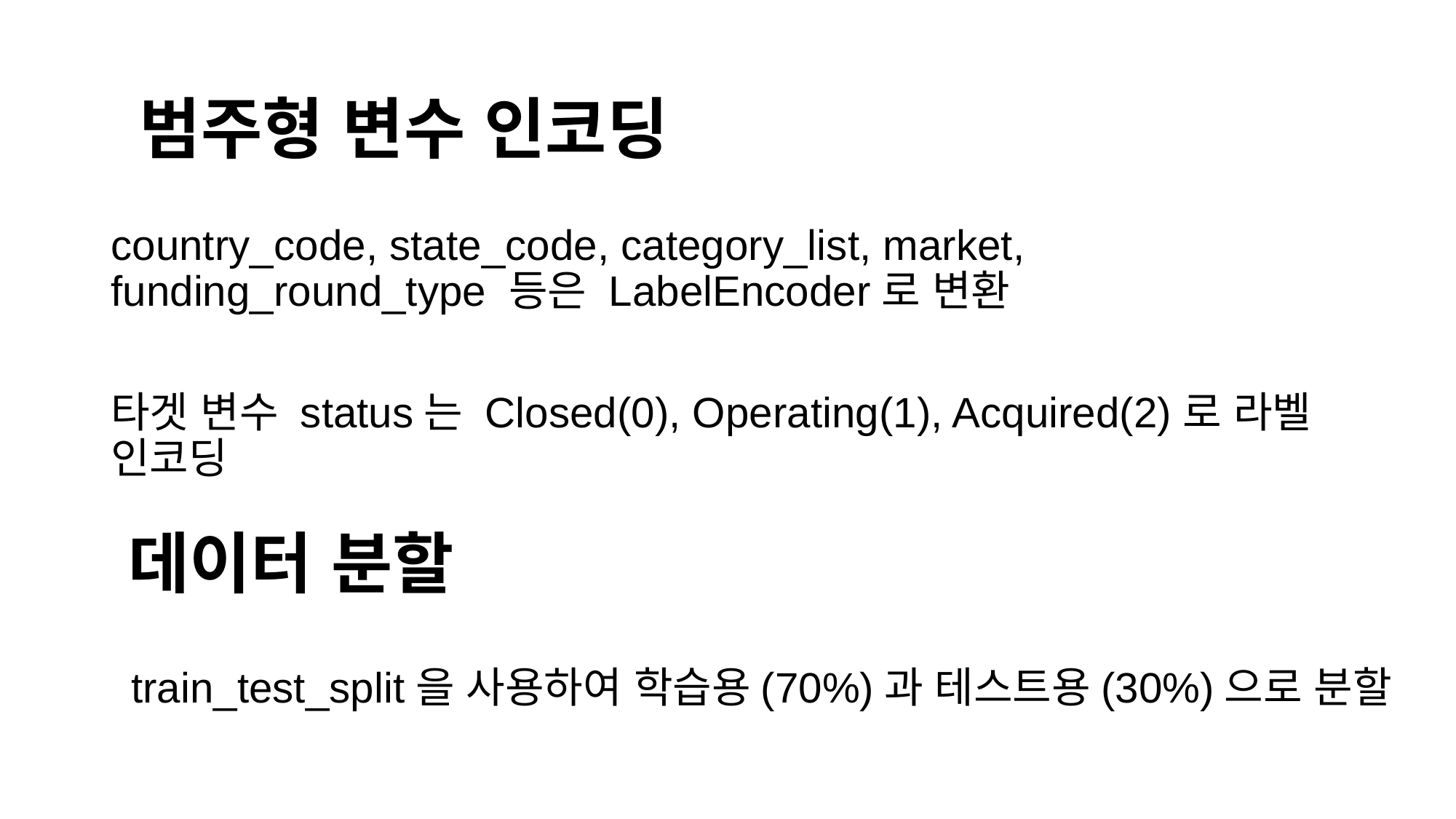

범주형 변수 인코딩
country_code, state_code, category_list, market, funding_round_type 등은 LabelEncoder로 변환

타겟 변수 status는 Closed(0), Operating(1), Acquired(2)로 라벨 인코딩
데이터 분할

train_test_split을 사용하여 학습용(70%)과 테스트용(30%)으로 분할